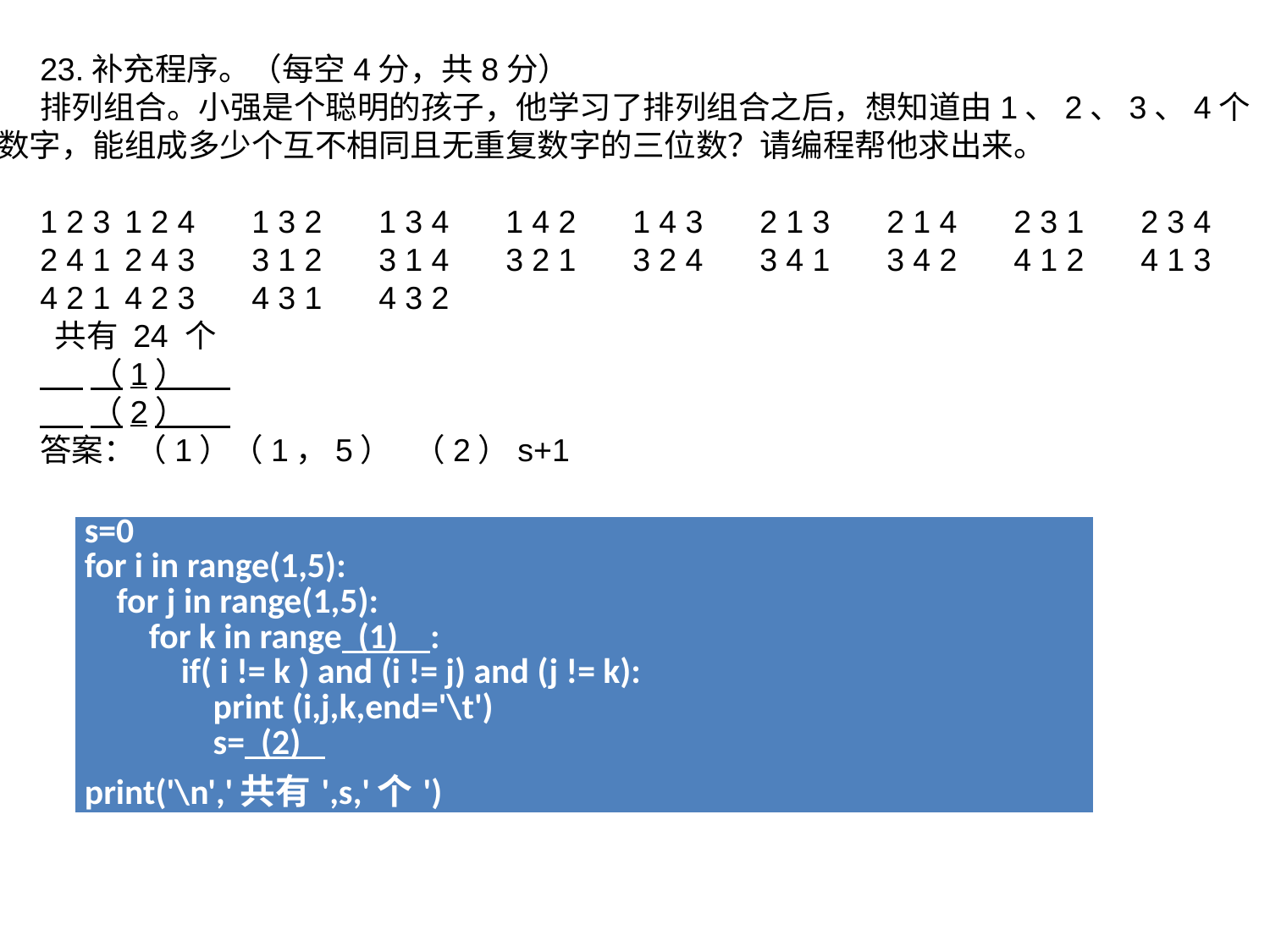

23.补充程序。（每空4分，共8分）
排列组合。小强是个聪明的孩子，他学习了排列组合之后，想知道由1、2、3、4个数字，能组成多少个互不相同且无重复数字的三位数？请编程帮他求出来。
输出：
1 2 3	1 2 4	1 3 2	1 3 4	1 4 2	1 4 3	2 1 3	2 1 4	2 3 1	2 3 4
2 4 1	2 4 3	3 1 2	3 1 4	3 2 1	3 2 4	3 4 1	3 4 2	4 1 2	4 1 3
4 2 1	4 2 3	4 3 1	4 3 2
 共有 24 个
      （1）
      （2）
答案：（1）（1，5）   （2）s+1
| s=0 for i in range(1,5): for j in range(1,5): for k in range (1) : if( i != k ) and (i != j) and (j != k): print (i,j,k,end='\t') s= (2) print('\n','共有',s,'个') |
| --- |